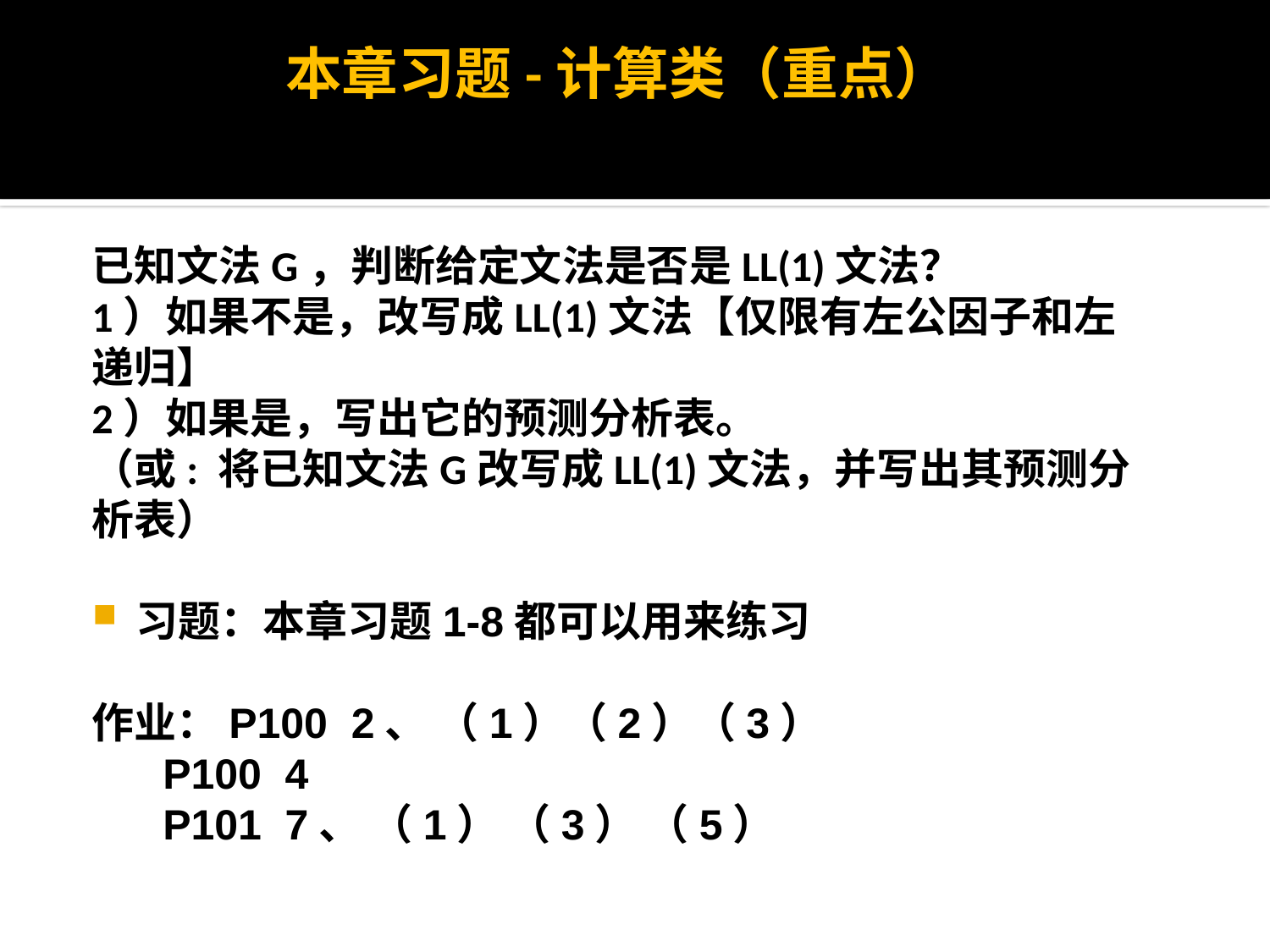

本章习题-计算类（重点）
已知文法G，判断给定文法是否是LL(1)文法？
1）如果不是，改写成LL(1)文法【仅限有左公因子和左递归】
2）如果是，写出它的预测分析表。
（或: 将已知文法G改写成LL(1)文法，并写出其预测分析表）

习题：本章习题1-8都可以用来练习

作业：P100  2、 （1）（2）（3）
      P100  4
      P101  7、 （1） （3） （5）
27